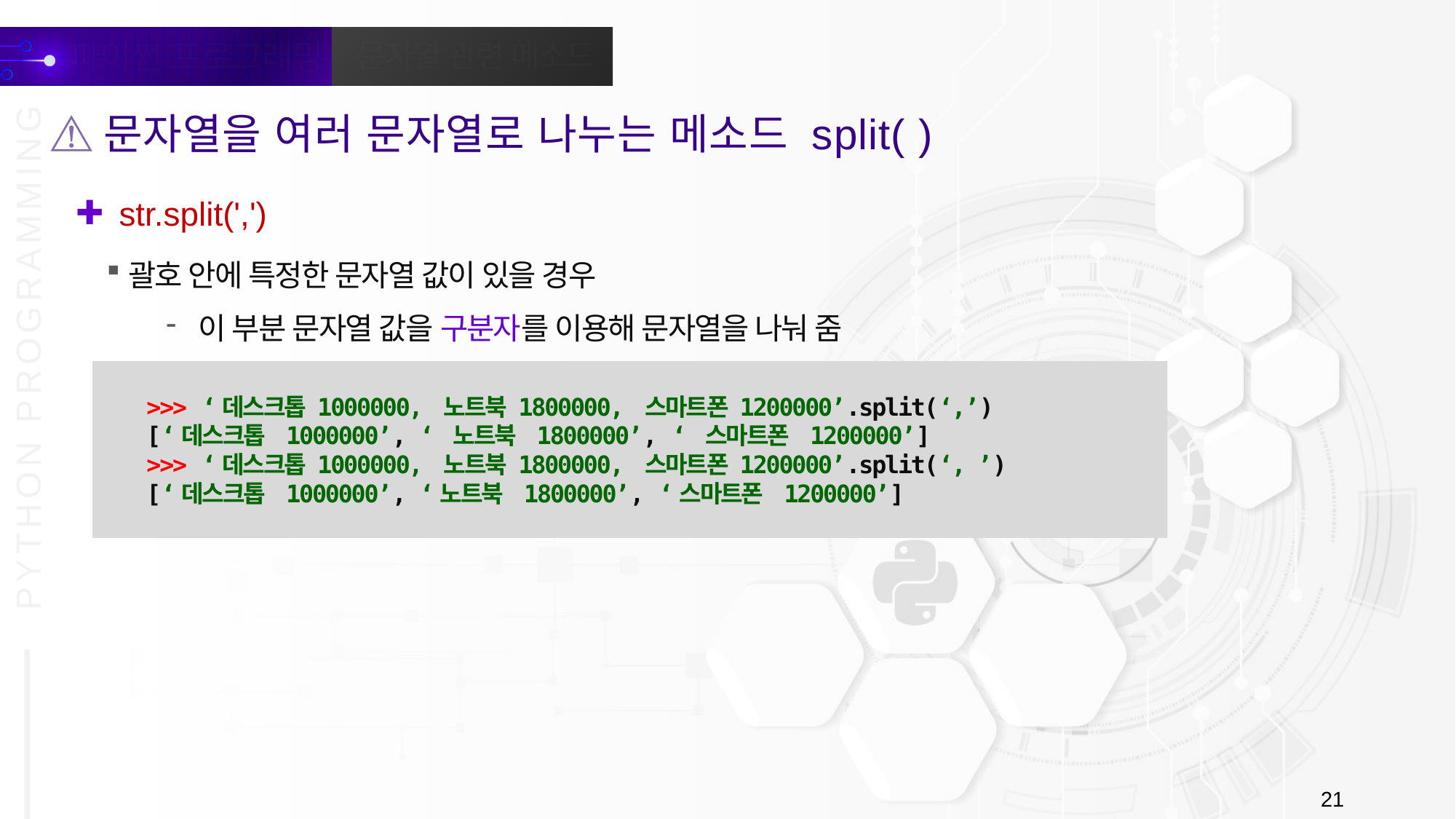

문자열을 여러 문자열로 나누는 메소드 split( )
str.split(',')
괄호 안에 특정한 문자열 값이 있을 경우
이 부분 문자열 값을 구분자를 이용해 문자열을 나눠 줌
>>> ‘데스크톱 1000000, 노트북 1800000, 스마트폰 1200000’.split(‘,’)
[‘데스크톱 1000000’, ‘ 노트북 1800000’, ‘ 스마트폰 1200000’]
>>> ‘데스크톱 1000000, 노트북 1800000, 스마트폰 1200000’.split(‘, ’)
[‘데스크톱 1000000’, ‘노트북 1800000’, ‘스마트폰 1200000’]
21